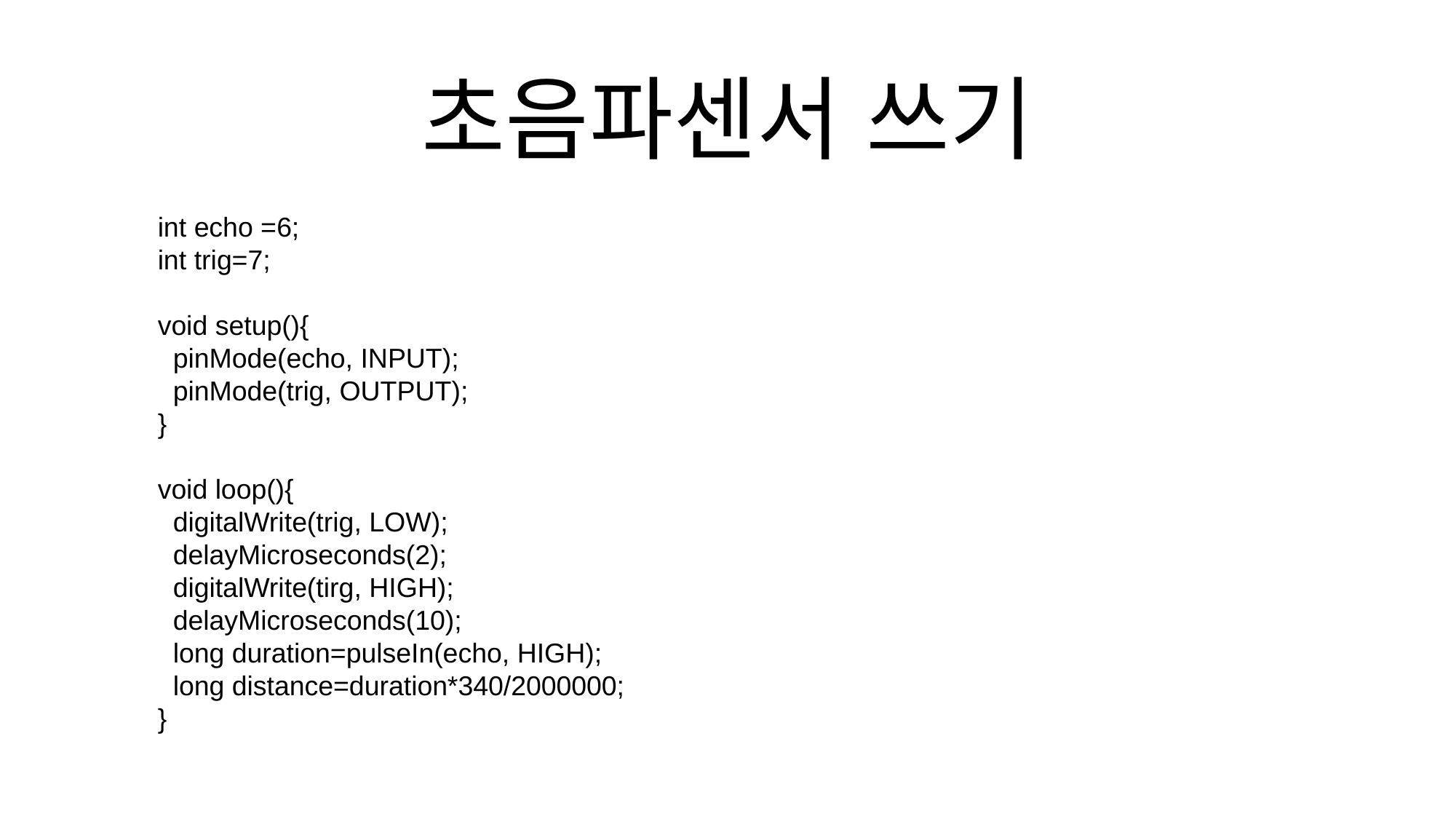

초음파센서 쓰기
int echo =6;
int trig=7;

void setup(){
  pinMode(echo, INPUT);
  pinMode(trig, OUTPUT);
}

void loop(){
  digitalWrite(trig, LOW);
  delayMicroseconds(2);
  digitalWrite(tirg, HIGH);
  delayMicroseconds(10);
  long duration=pulseIn(echo, HIGH);
  long distance=duration*340/2000000;
}